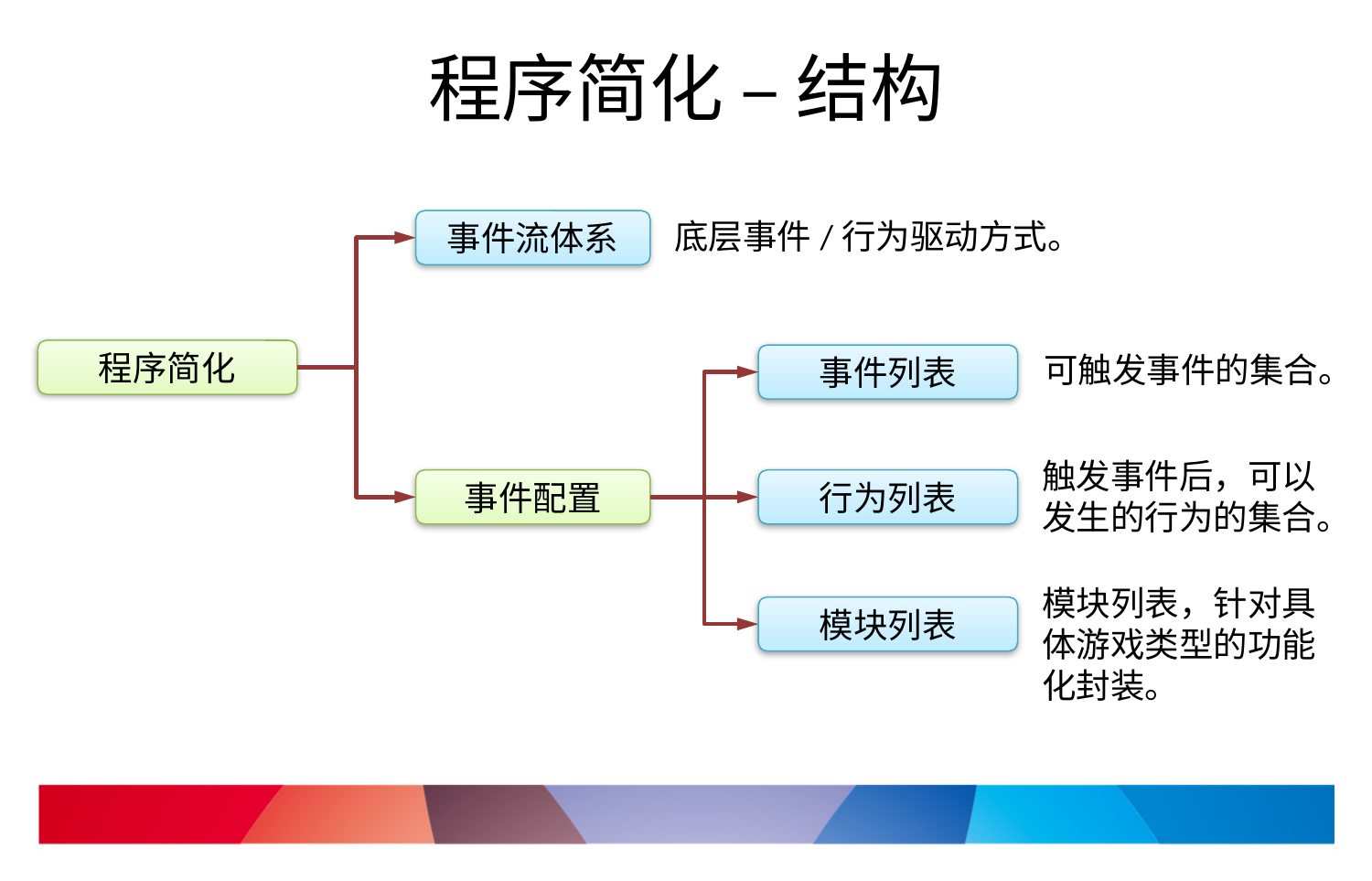

# 程序简化 – 结构
底层事件/行为驱动方式。
事件流体系
程序简化
可触发事件的集合。
事件列表
触发事件后，可以发生的行为的集合。
事件配置
行为列表
模块列表，针对具体游戏类型的功能化封装。
模块列表